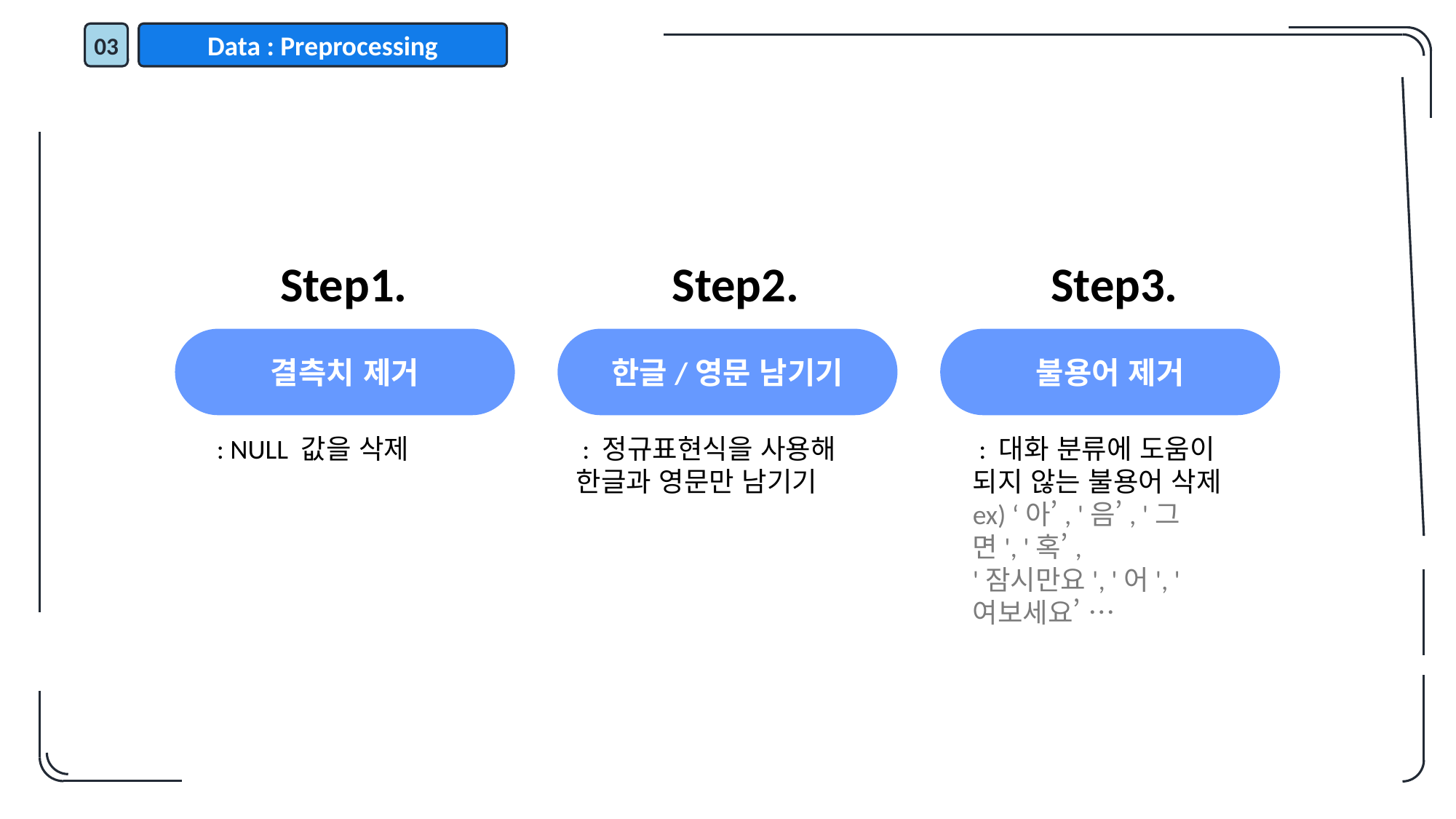

03
Data : Preprocessing

Step2.
Step3.
Step1.
한글/영문 남기기
결측치 제거
불용어 제거
 : 대화 분류에 도움이 되지 않는 불용어 삭제
ex) ‘아’, '음’, '그면', '혹’,
'잠시만요', '어', '여보세요’ …

 : NULL 값을 삭제
 : 정규표현식을 사용해
한글과 영문만 남기기